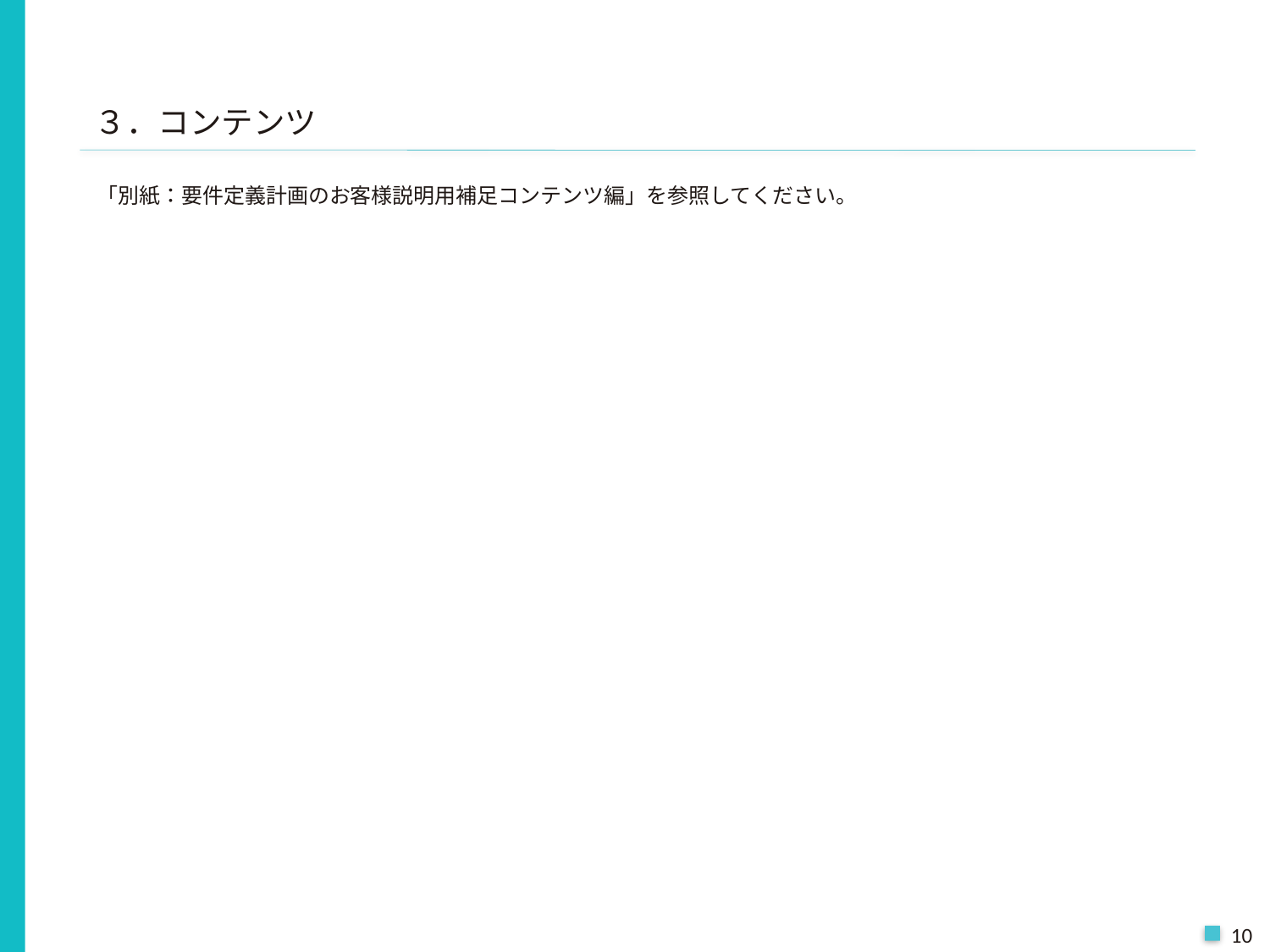

３．コンテンツ
「別紙：要件定義計画のお客様説明用補足コンテンツ編」を参照してください。
10